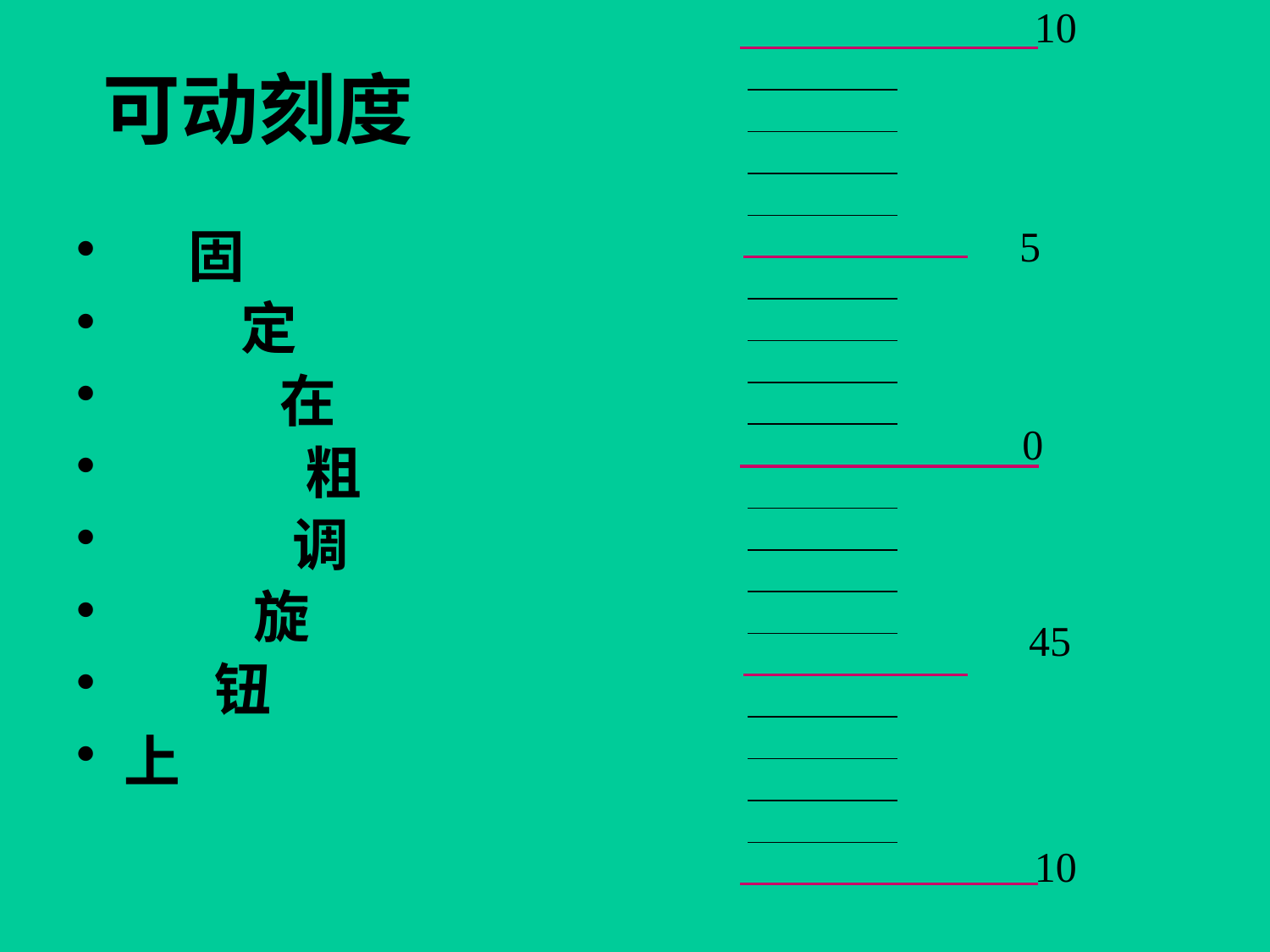

10
5
0
45
10

# 可动刻度
    固
        定
           在
             粗
            调
         旋
      钮
上